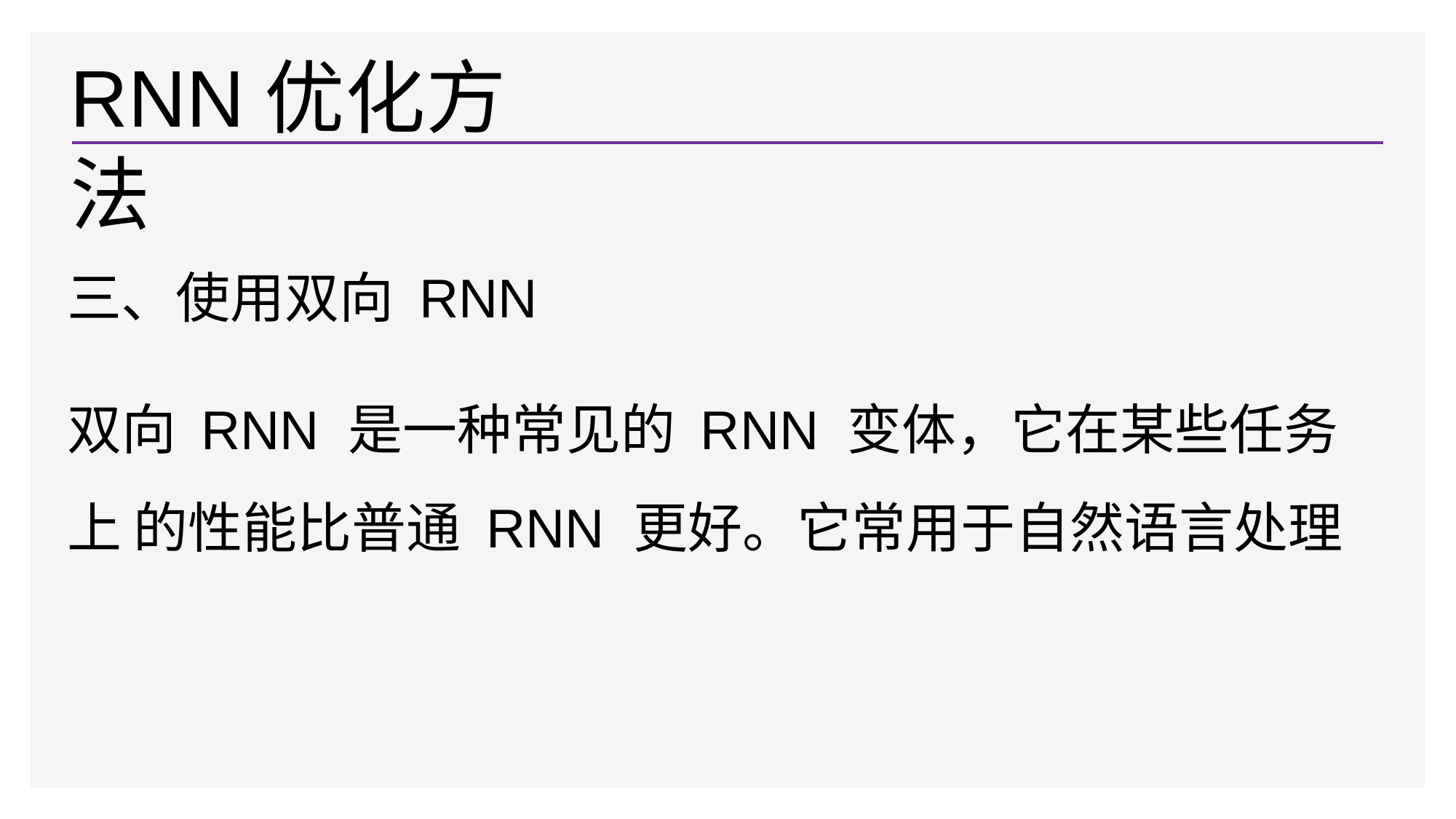

# RNN优化方法
三、使用双向 RNN
双向 RNN 是一种常见的 RNN 变体，它在某些任务上 的性能比普通 RNN 更好。它常用于自然语言处理